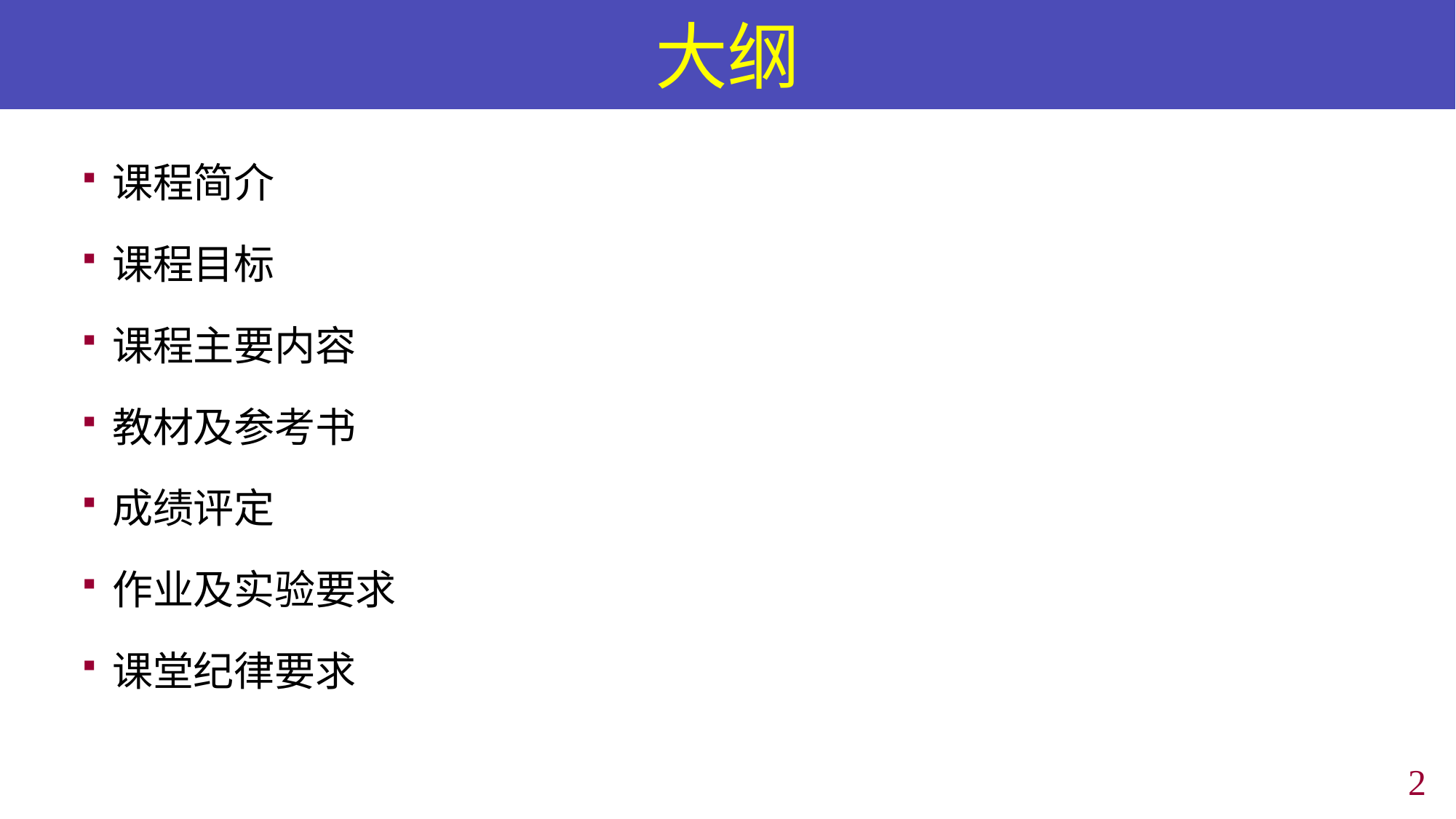

# 大纲
课程简介
课程目标
课程主要内容
教材及参考书
成绩评定
作业及实验要求
课堂纪律要求
2